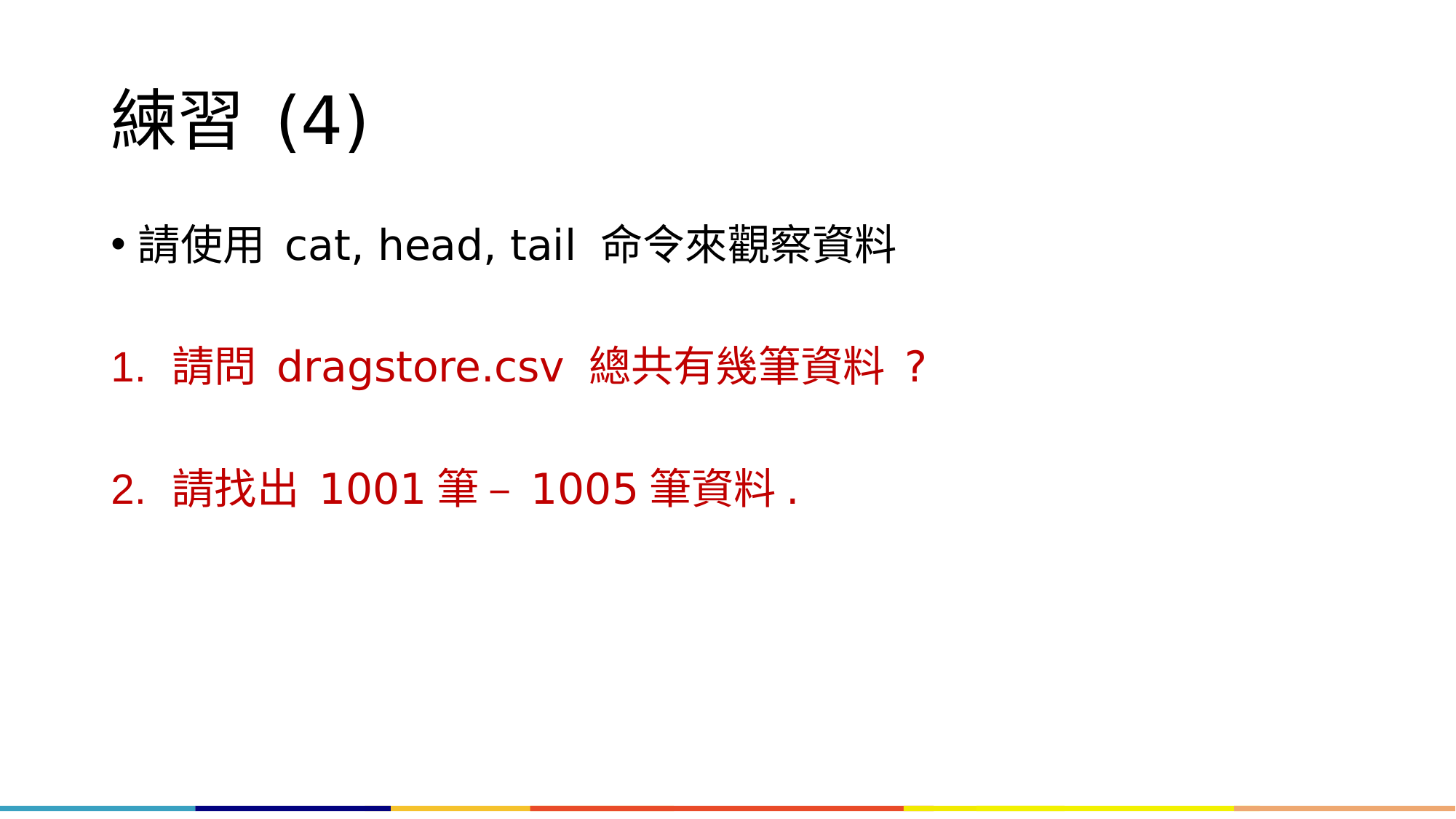

# 練習 (4)
請使用 cat, head, tail 命令來觀察資料

請問 dragstore.csv 總共有幾筆資料 ?

請找出 1001筆 – 1005筆資料.